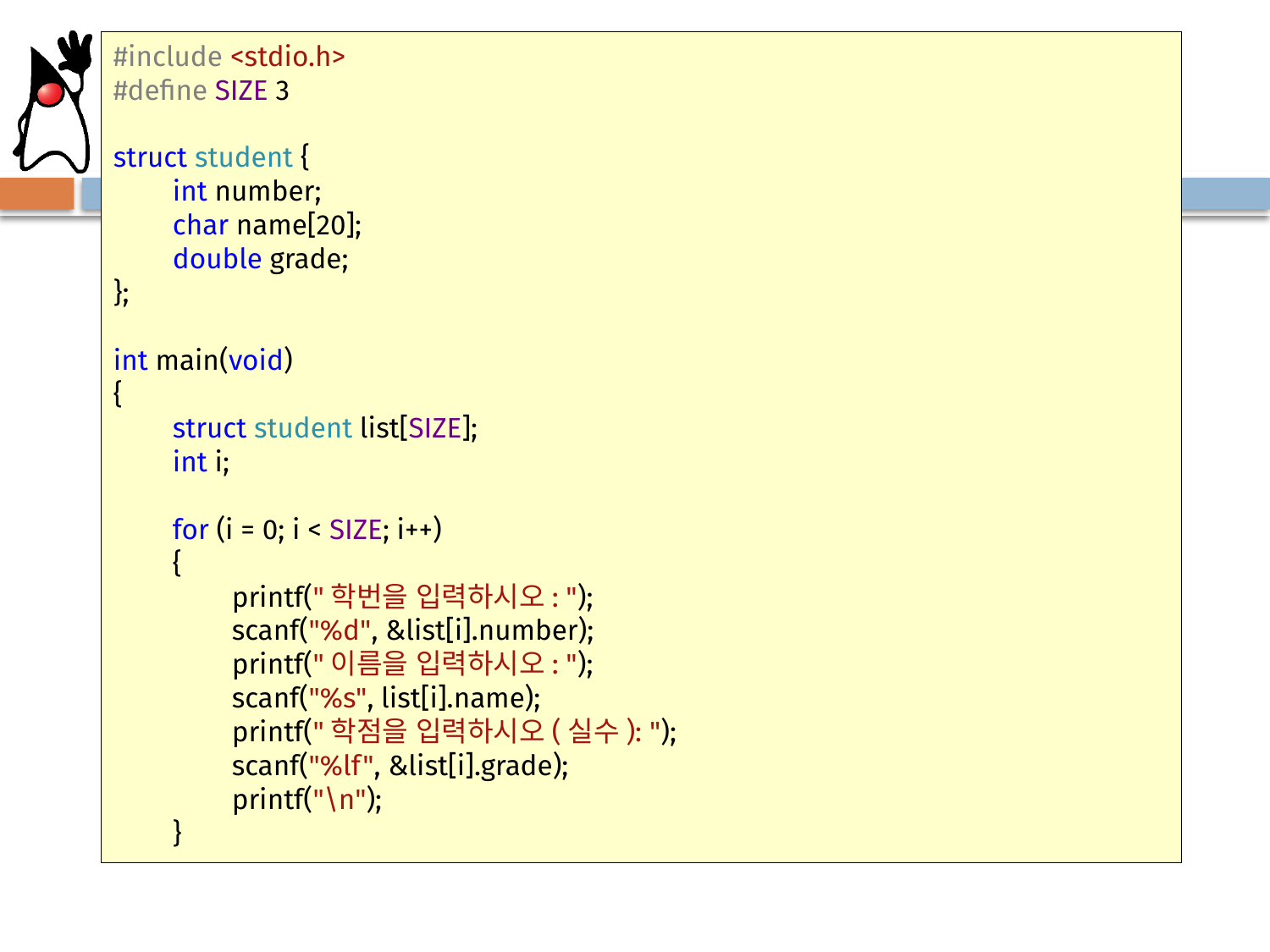

#
#include <stdio.h>
#define SIZE 3

struct student {
        int number;
        char name[20];
        double grade;
};

int main(void)
{
        struct student list[SIZE];
        int i;

        for (i = 0; i < SIZE; i++)
        {
                printf("학번을 입력하시오: ");
                scanf("%d", &list[i].number);
                printf("이름을 입력하시오: ");
                scanf("%s", list[i].name);
                printf("학점을 입력하시오(실수): ");
                scanf("%lf", &list[i].grade);
                printf("\n");
        }